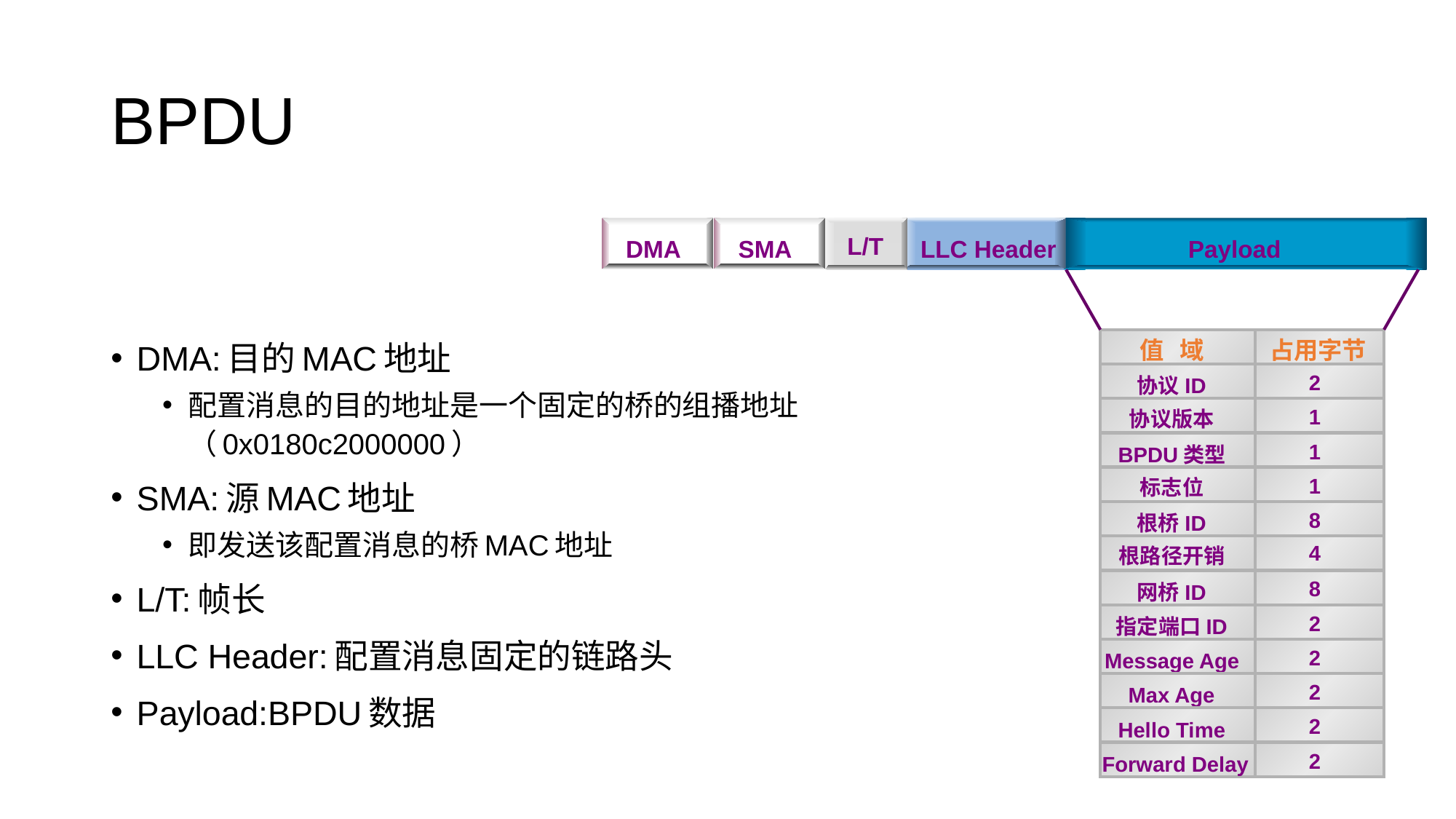

# BPDU

DMA:目的MAC地址
配置消息的目的地址是一个固定的桥的组播地址（0x0180c2000000）
SMA:源MAC地址
即发送该配置消息的桥MAC地址
L/T:帧长
LLC Header:配置消息固定的链路头
Payload:BPDU数据

L/T
DMA
SMA
LLC Header
Payload

值   域

占用字节

2
协议ID

1
协议版本

1
BPDU类型

1
标志位

8
根桥ID
4

根路径开销

8
网桥ID

2
指定端口ID

2
Message Age

2
Max Age

2
Hello Time

2
Forward Delay